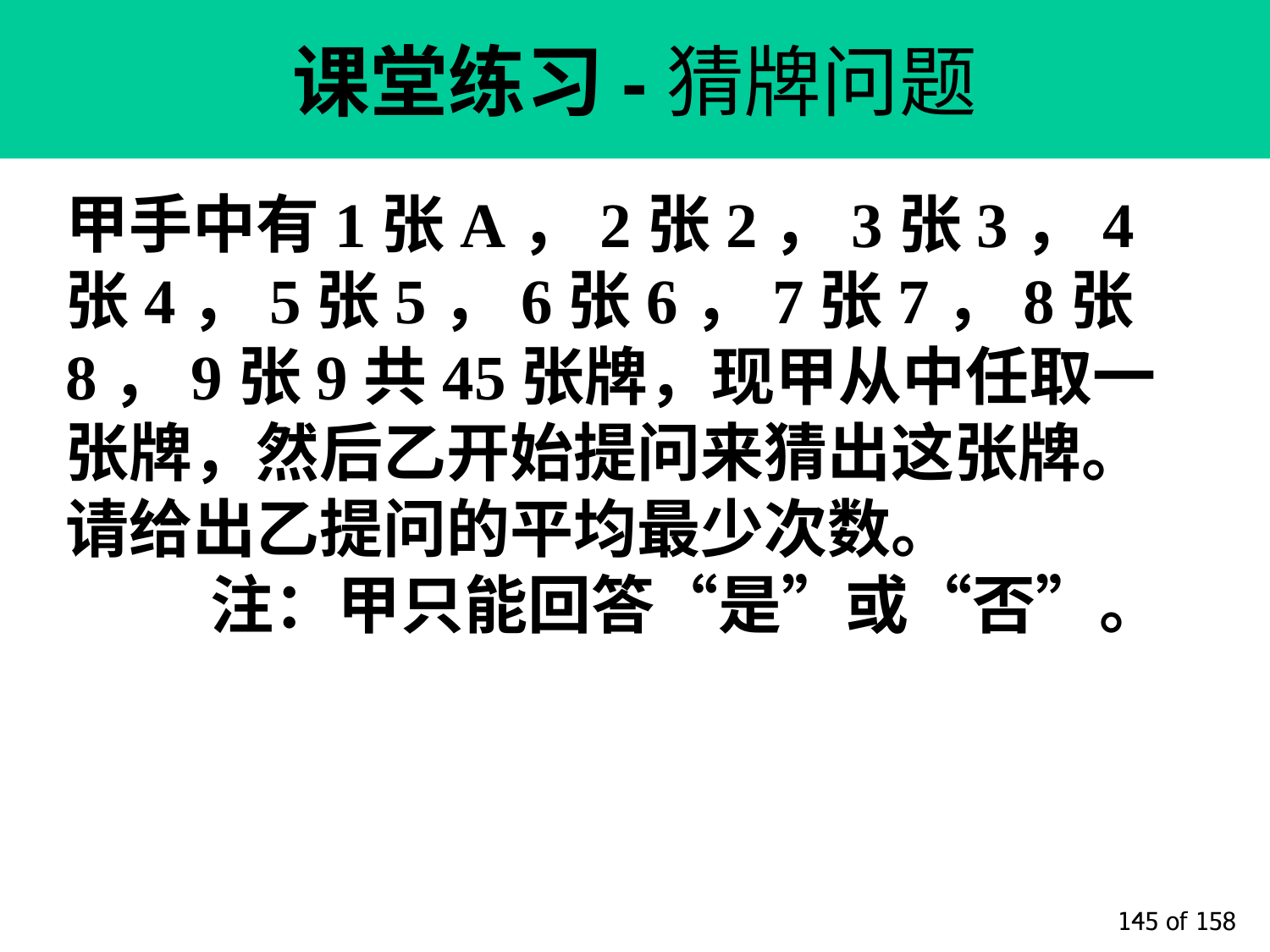

# 课堂练习-猜牌问题
甲手中有1张A，2张2，3张3，4张4，5张5，6张6，7张7，8张8，9张9共45张牌，现甲从中任取一张牌，然后乙开始提问来猜出这张牌。请给出乙提问的平均最少次数。
         注：甲只能回答“是”或“否”。

145 of 158